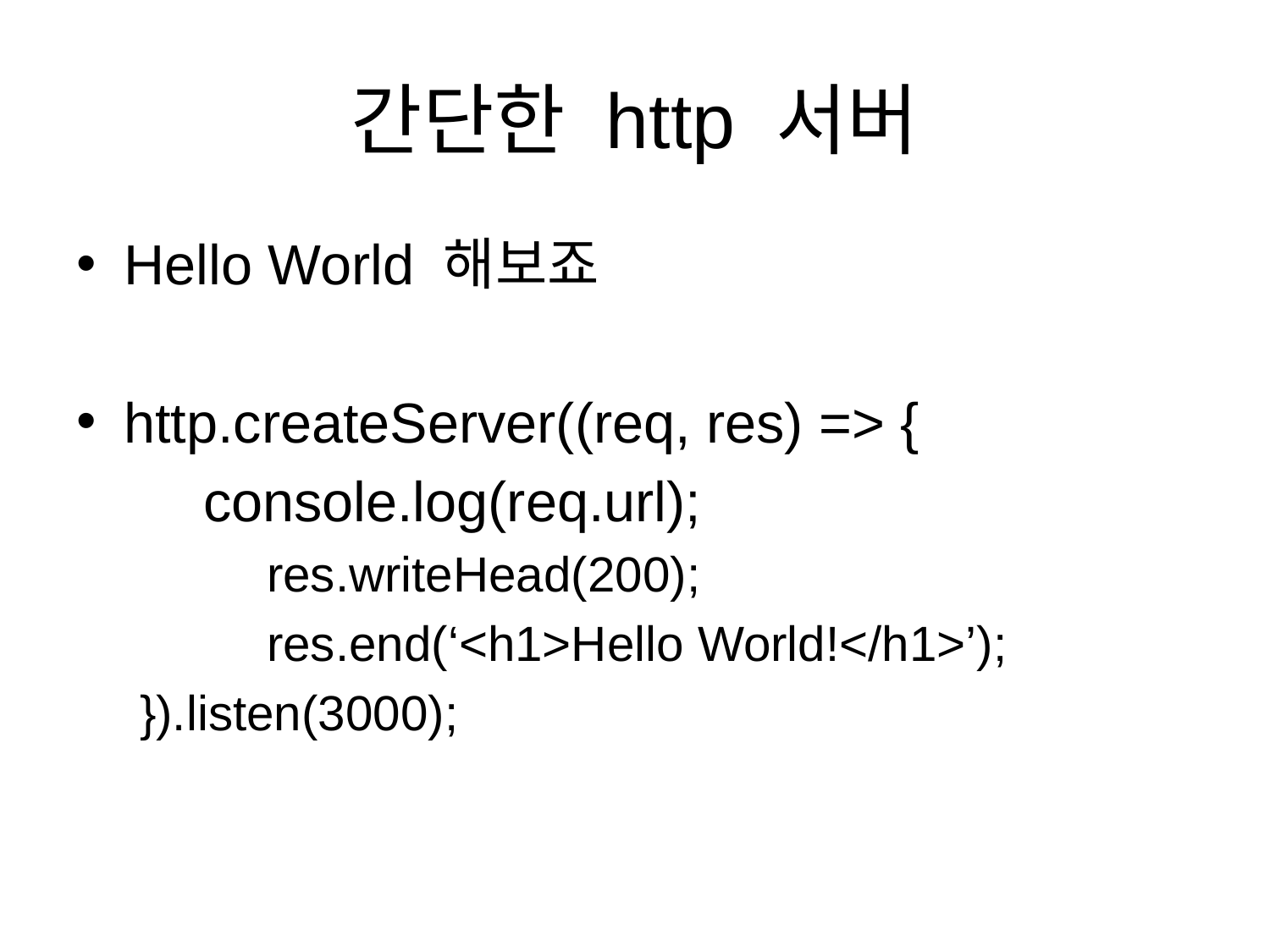

# 간단한 http 서버
Hello World 해보죠

http.createServer((req, res) => {
	console.log(req.url);
	res.writeHead(200);
	res.end(‘<h1>Hello World!</h1>’);
}).listen(3000);